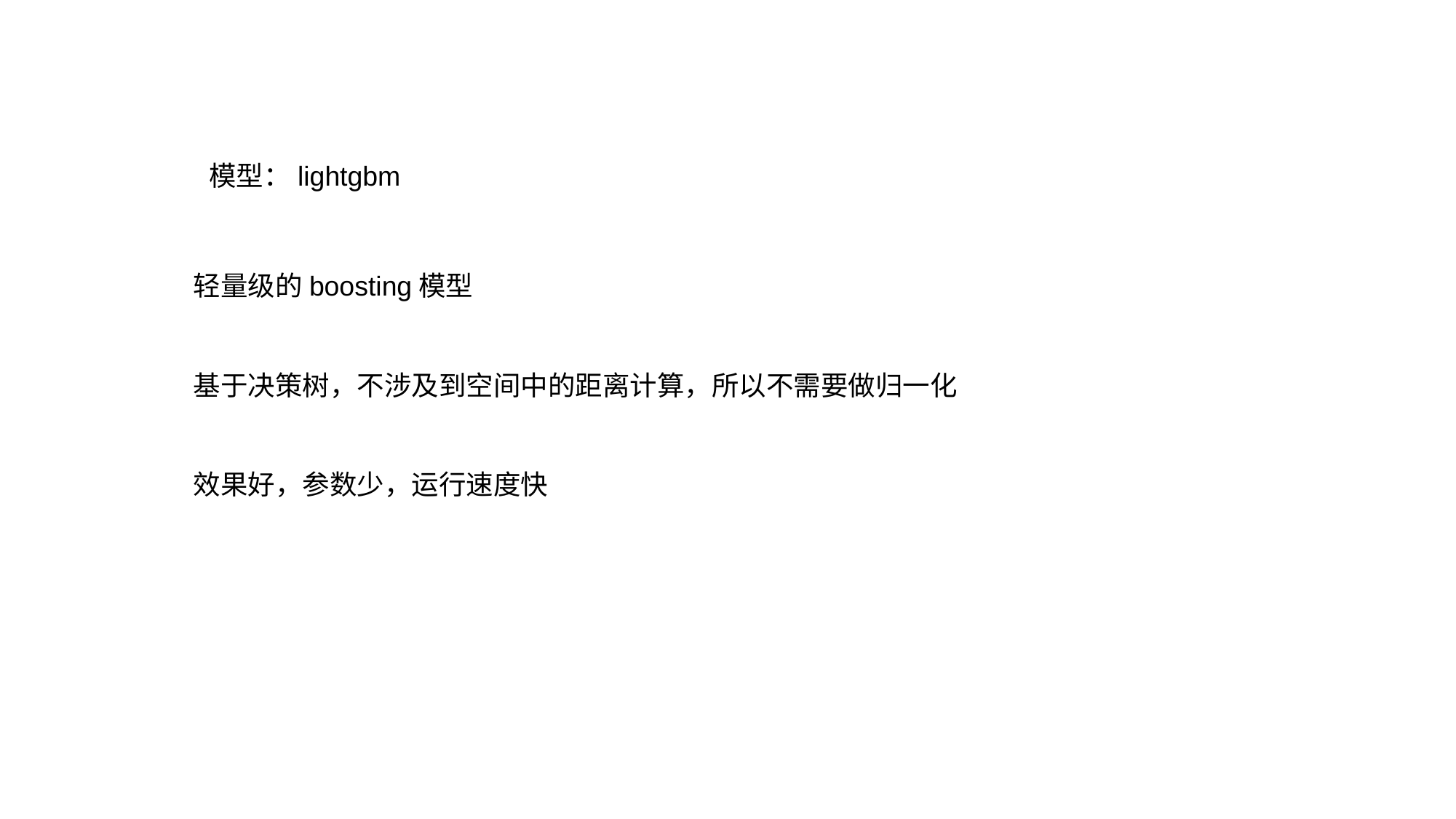

模型：lightgbm
轻量级的boosting模型
基于决策树，不涉及到空间中的距离计算，所以不需要做归一化
效果好，参数少，运行速度快